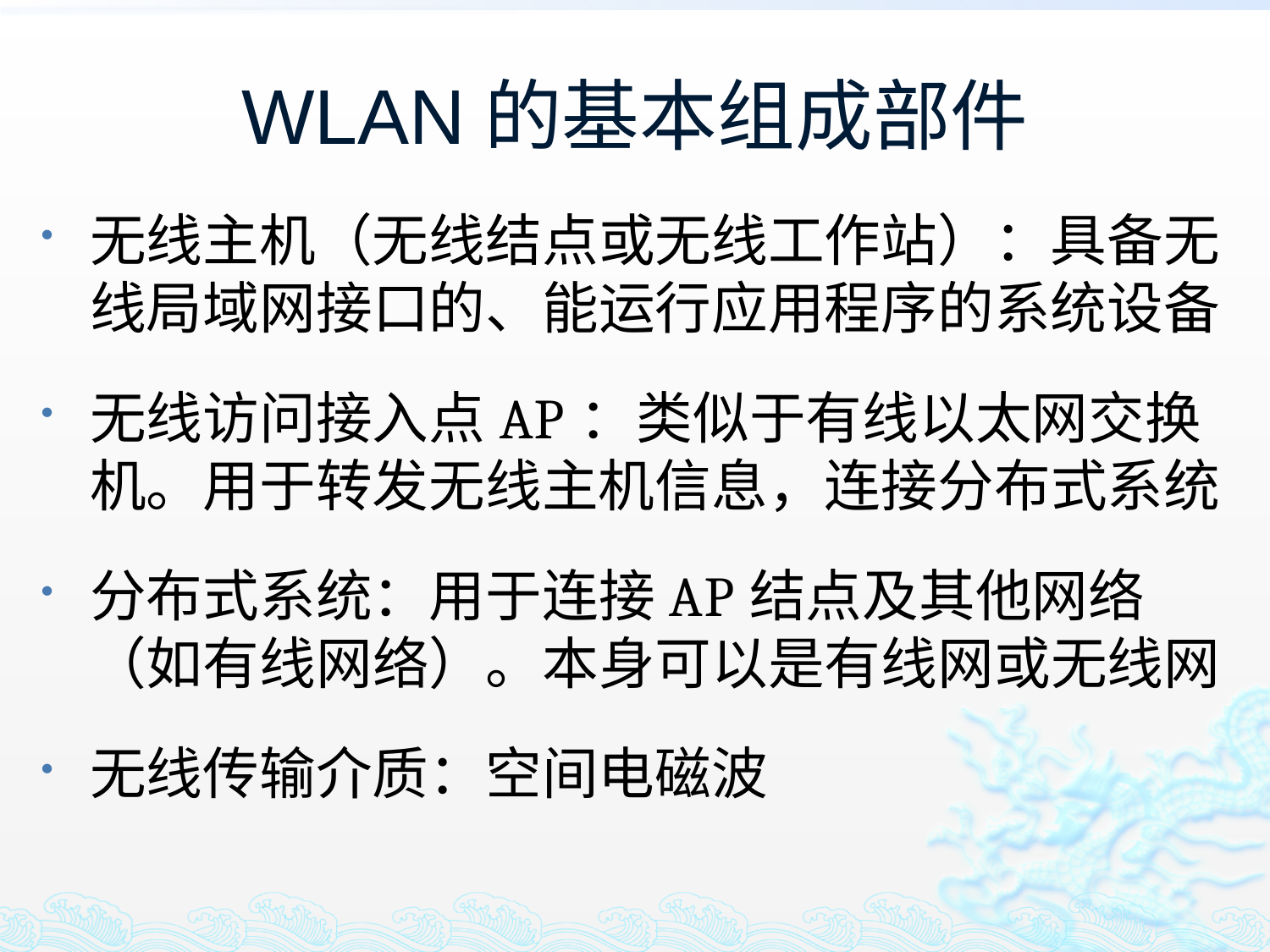

# WLAN的基本组成部件
无线主机（无线结点或无线工作站）：具备无线局域网接口的、能运行应用程序的系统设备
无线访问接入点AP：类似于有线以太网交换机。用于转发无线主机信息，连接分布式系统
分布式系统：用于连接AP结点及其他网络（如有线网络）。本身可以是有线网或无线网
无线传输介质：空间电磁波